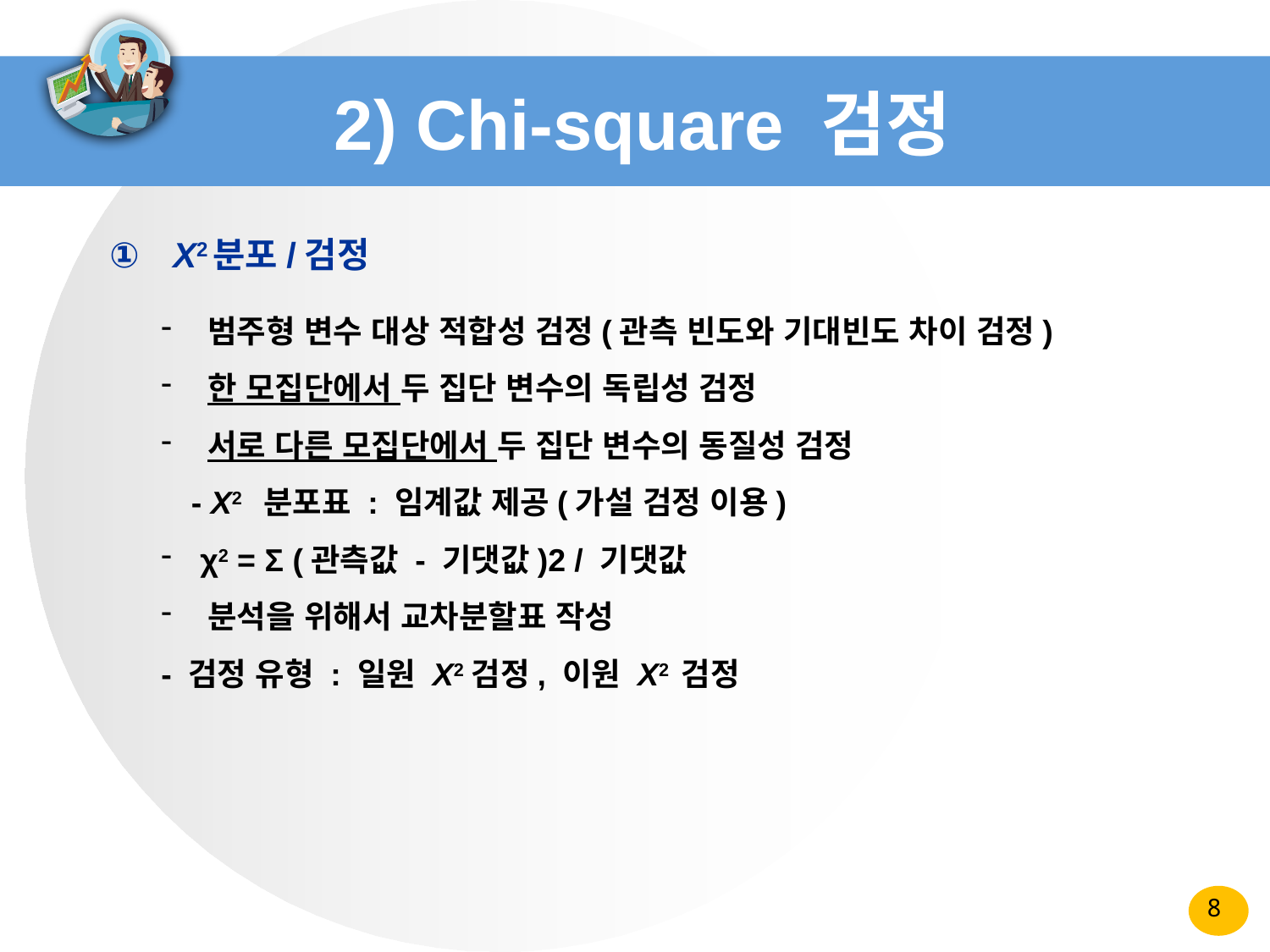

# 2) Chi-square 검정
X2분포/검정
 범주형 변수 대상 적합성 검정(관측 빈도와 기대빈도 차이 검정)
 한 모집단에서 두 집단 변수의 독립성 검정
 서로 다른 모집단에서 두 집단 변수의 동질성 검정
- X2  분포표 : 임계값 제공(가설 검정 이용)
 χ2 = Σ (관측값 - 기댓값)2 / 기댓값
 분석을 위해서 교차분할표 작성
- 검정 유형 : 일원 X2검정, 이원 X2 검정
8